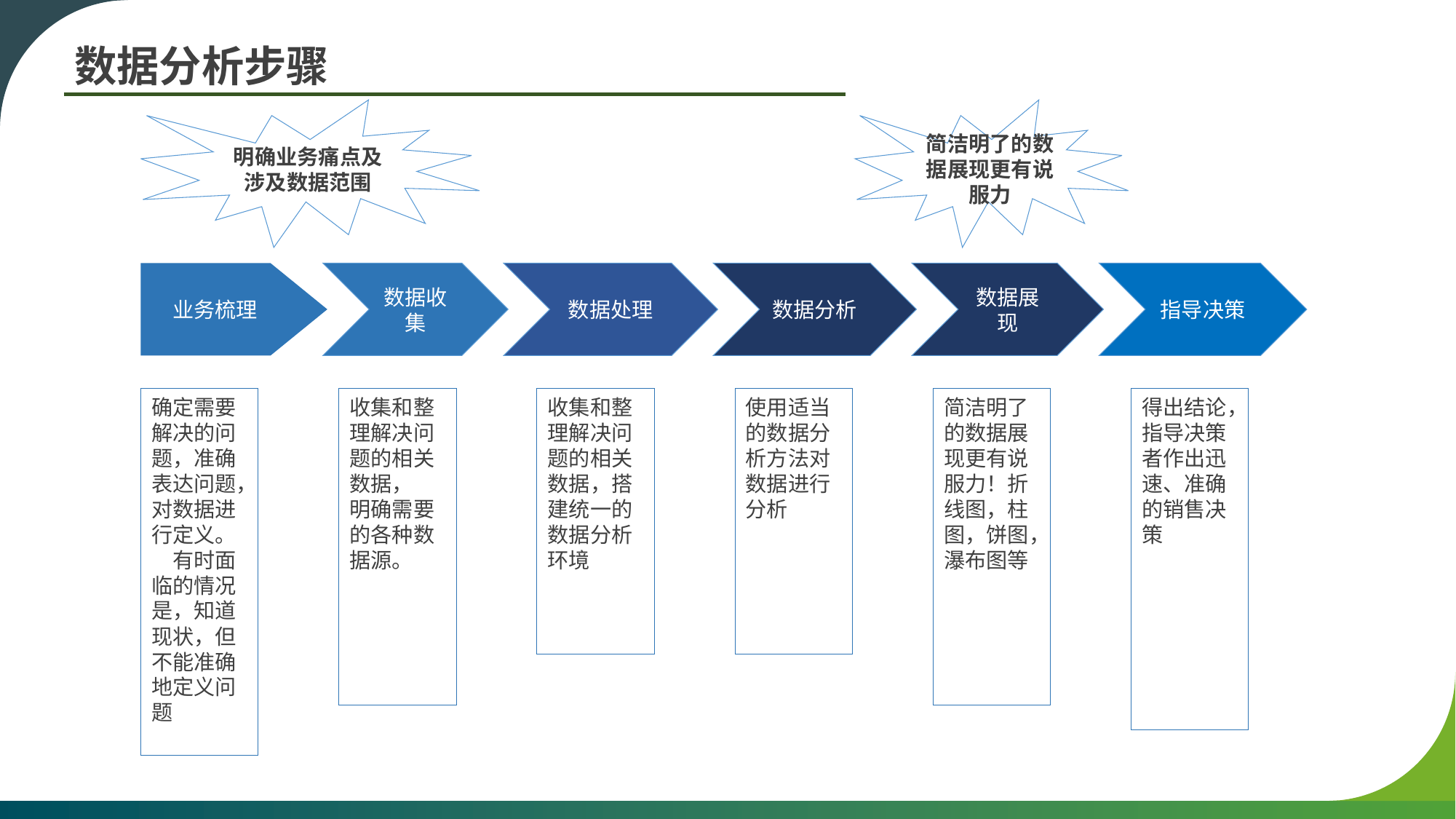

# 数据分析步骤
明确业务痛点及涉及数据范围
简洁明了的数据展现更有说服力
　业务梳理
数据收集
数据处理
数据分析
数据展现
指导决策
确定需要解决的问题，准确表达问题，对数据进行定义。　有时面临的情况是，知道现状，但不能准确地定义问题

收集和整理解决问题的相关数据，　明确需要的各种数据源。

收集和整理解决问题的相关数据，搭建统一的数据分析环境

使用适当的数据分析方法对数据进行分析

简洁明了的数据展现更有说服力！折线图，柱图，饼图，瀑布图等

得出结论，指导决策者作出迅速、准确的销售决策